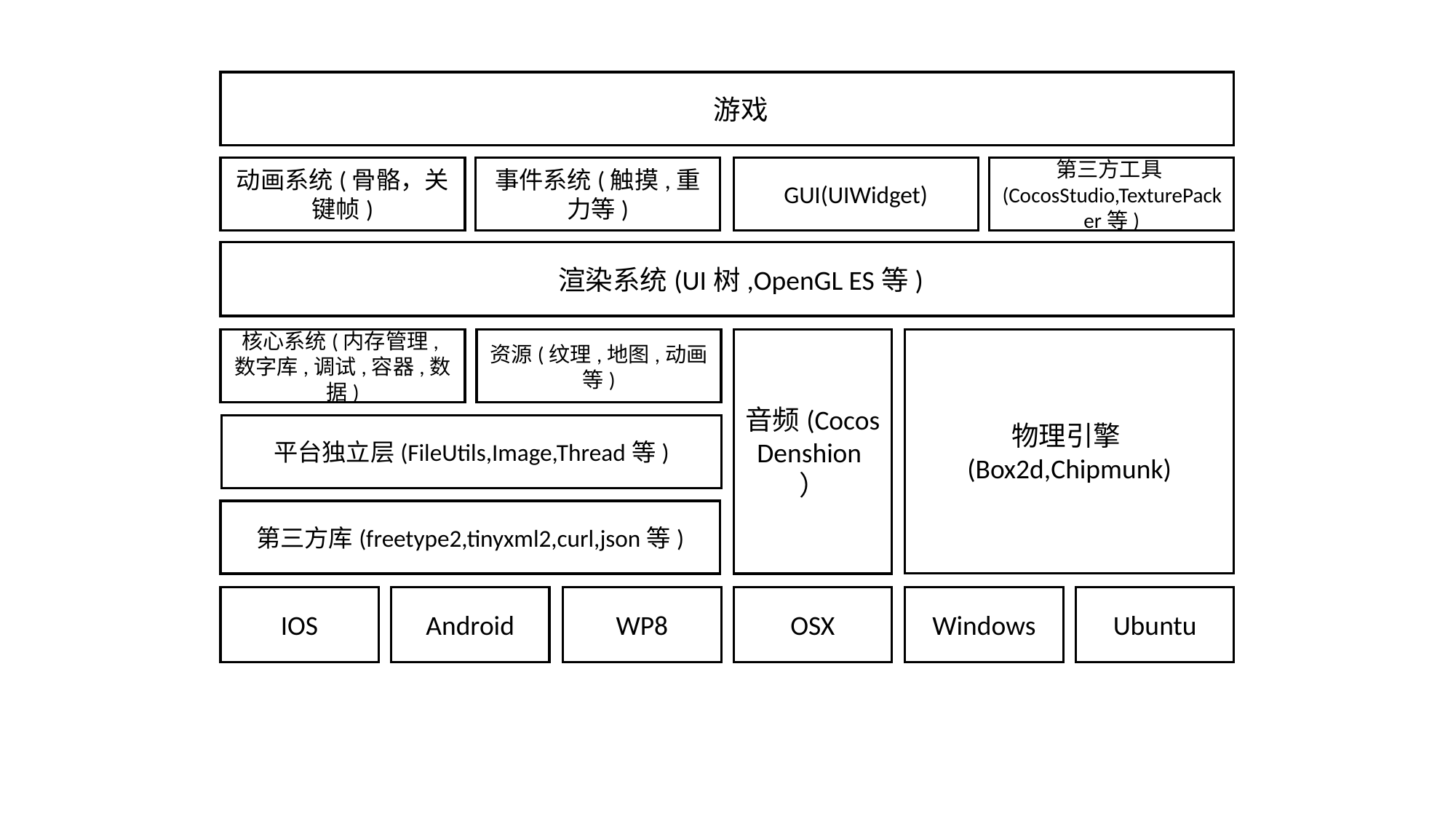

在游戏
动画系统(骨骼，关键帧)
事件系统(触摸,重力等)
GUI(UIWidget)
第三方工具(CocosStudio,TexturePacker等)
在渲染系统(UI树,OpenGL ES等)
核心系统(内存管理,数字库,调试,容器,数据)
资源(纹理,地图,动画等)
音频(Cocos Denshion）
物理引擎(Box2d,Chipmunk)
平台独立层(FileUtils,Image,Thread等)
第三方库(freetype2,tinyxml2,curl,json等)
IOS
Android
WP8
OSX
Windows
Ubuntu